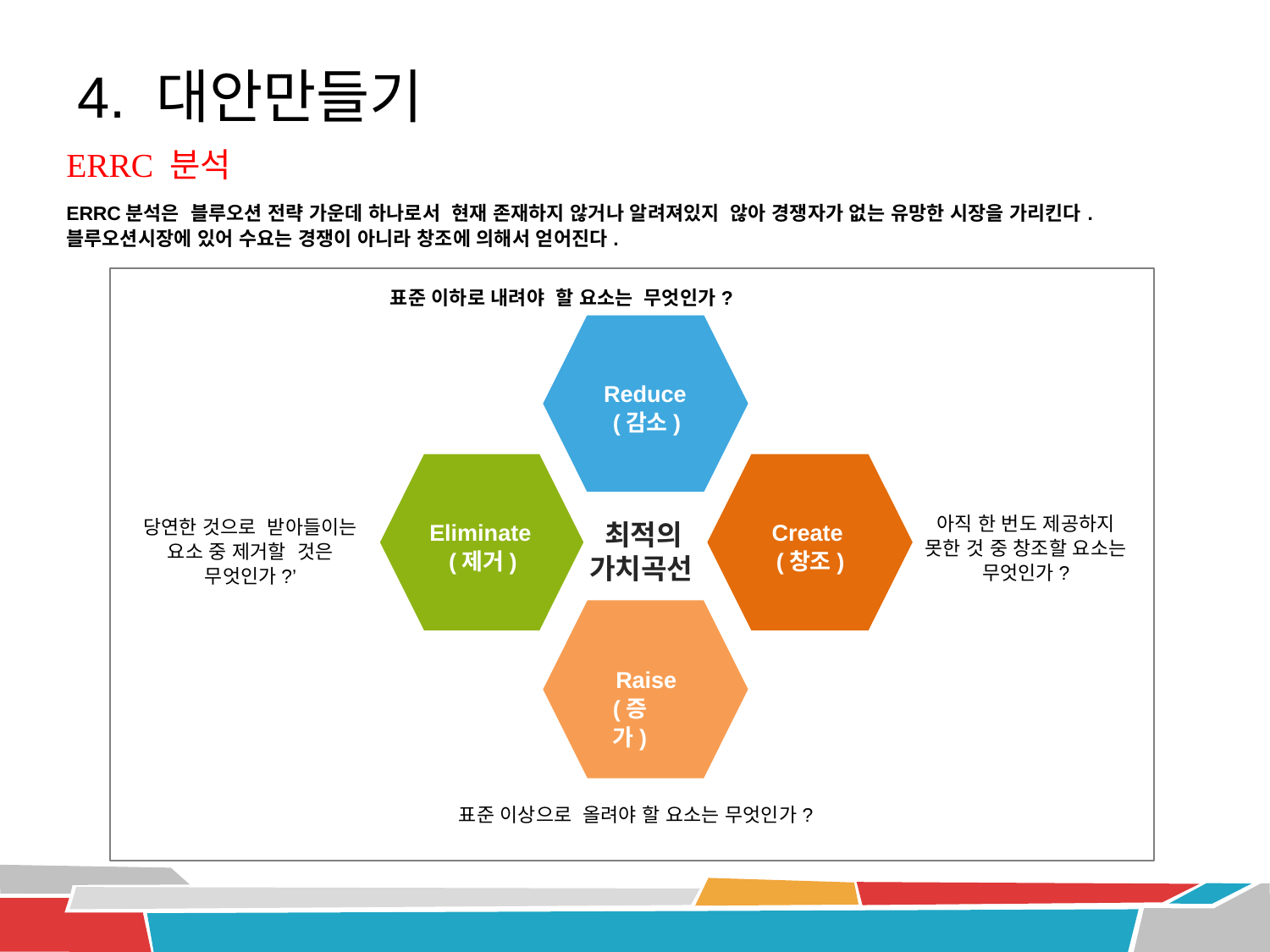

4. 대안만들기
ERRC 분석
ERRC분석은  블루오션 전략 가운데 하나로서  현재 존재하지 않거나 알려져있지  않아 경쟁자가 없는 유망한 시장을 가리킨다.  블루오션시장에 있어 수요는 경쟁이 아니라 창조에 의해서 얻어진다.

                                                          표준 이하로 내려야  할 요소는  무엇인가?

Reduce (감소)

아직 한 번도 제공하지 못한 것 중 창조할 요소는 무엇인가?
당연한 것으로  받아들이는 요소 중 제거할  것은 무엇인가?’
최적의 가치곡선
Create (창조)
Eliminate (제거)

Raise (증가)
표준 이상으로  올려야 할 요소는 무엇인가?